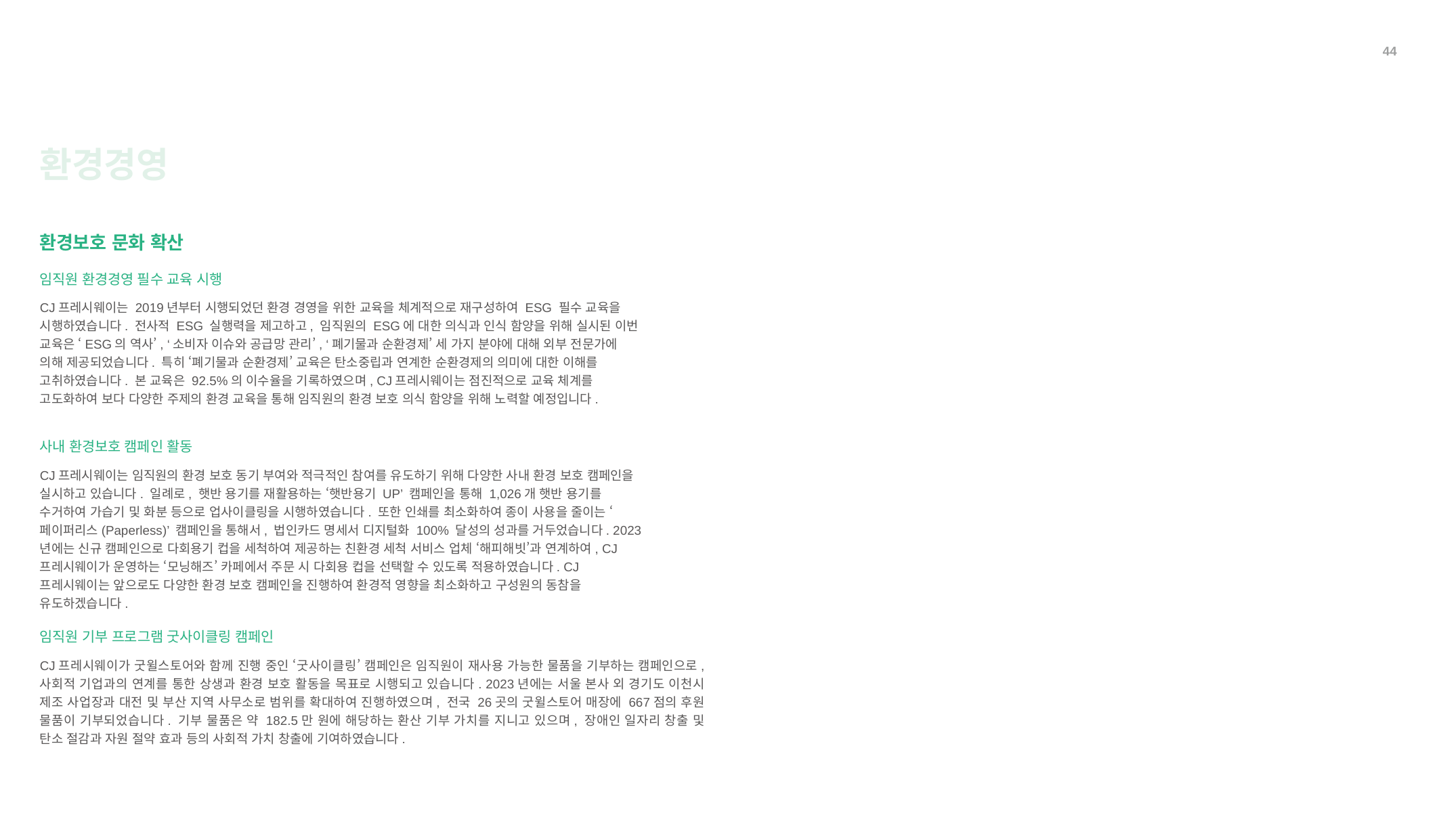

44
환경경영
환경보호 문화 확산
임직원 환경경영 필수 교육 시행
CJ프레시웨이는 2019년부터 시행되었던 환경 경영을 위한 교육을 체계적으로 재구성하여 ESG 필수 교육을 시행하였습니다. 전사적 ESG 실행력을 제고하고, 임직원의 ESG에 대한 의식과 인식 함양을 위해 실시된 이번 교육은 ‘ESG의 역사’, ‘소비자 이슈와 공급망 관리’, ‘폐기물과 순환경제’ 세 가지 분야에 대해 외부 전문가에 의해 제공되었습니다. 특히 ‘폐기물과 순환경제’ 교육은 탄소중립과 연계한 순환경제의 의미에 대한 이해를 고취하였습니다. 본 교육은 92.5%의 이수율을 기록하였으며, CJ프레시웨이는 점진적으로 교육 체계를 고도화하여 보다 다양한 주제의 환경 교육을 통해 임직원의 환경 보호 의식 함양을 위해 노력할 예정입니다.
사내 환경보호 캠페인 활동
CJ프레시웨이는 임직원의 환경 보호 동기 부여와 적극적인 참여를 유도하기 위해 다양한 사내 환경 보호 캠페인을 실시하고 있습니다. 일례로, 햇반 용기를 재활용하는 ‘햇반용기 UP’ 캠페인을 통해 1,026개 햇반 용기를 수거하여 가습기 및 화분 등으로 업사이클링을 시행하였습니다. 또한 인쇄를 최소화하여 종이 사용을 줄이는 ‘페이퍼리스(Paperless)’ 캠페인을 통해서, 법인카드 명세서 디지털화 100% 달성의 성과를 거두었습니다. 2023년에는 신규 캠페인으로 다회용기 컵을 세척하여 제공하는 친환경 세척 서비스 업체 ‘해피해빗’과 연계하여, CJ프레시웨이가 운영하는 ‘모닝해즈’ 카페에서 주문 시 다회용 컵을 선택할 수 있도록 적용하였습니다. CJ프레시웨이는 앞으로도 다양한 환경 보호 캠페인을 진행하여 환경적 영향을 최소화하고 구성원의 동참을 유도하겠습니다.
임직원 기부 프로그램 굿사이클링 캠페인
CJ프레시웨이가 굿윌스토어와 함께 진행 중인 ‘굿사이클링’ 캠페인은 임직원이 재사용 가능한 물품을 기부하는 캠페인으로, 사회적 기업과의 연계를 통한 상생과 환경 보호 활동을 목표로 시행되고 있습니다. 2023년에는 서울 본사 외 경기도 이천시 제조 사업장과 대전 및 부산 지역 사무소로 범위를 확대하여 진행하였으며, 전국 26곳의 굿윌스토어 매장에 667점의 후원 물품이 기부되었습니다. 기부 물품은 약 182.5만 원에 해당하는 환산 기부 가치를 지니고 있으며, 장애인 일자리 창출 및 탄소 절감과 자원 절약 효과 등의 사회적 가치 창출에 기여하였습니다.